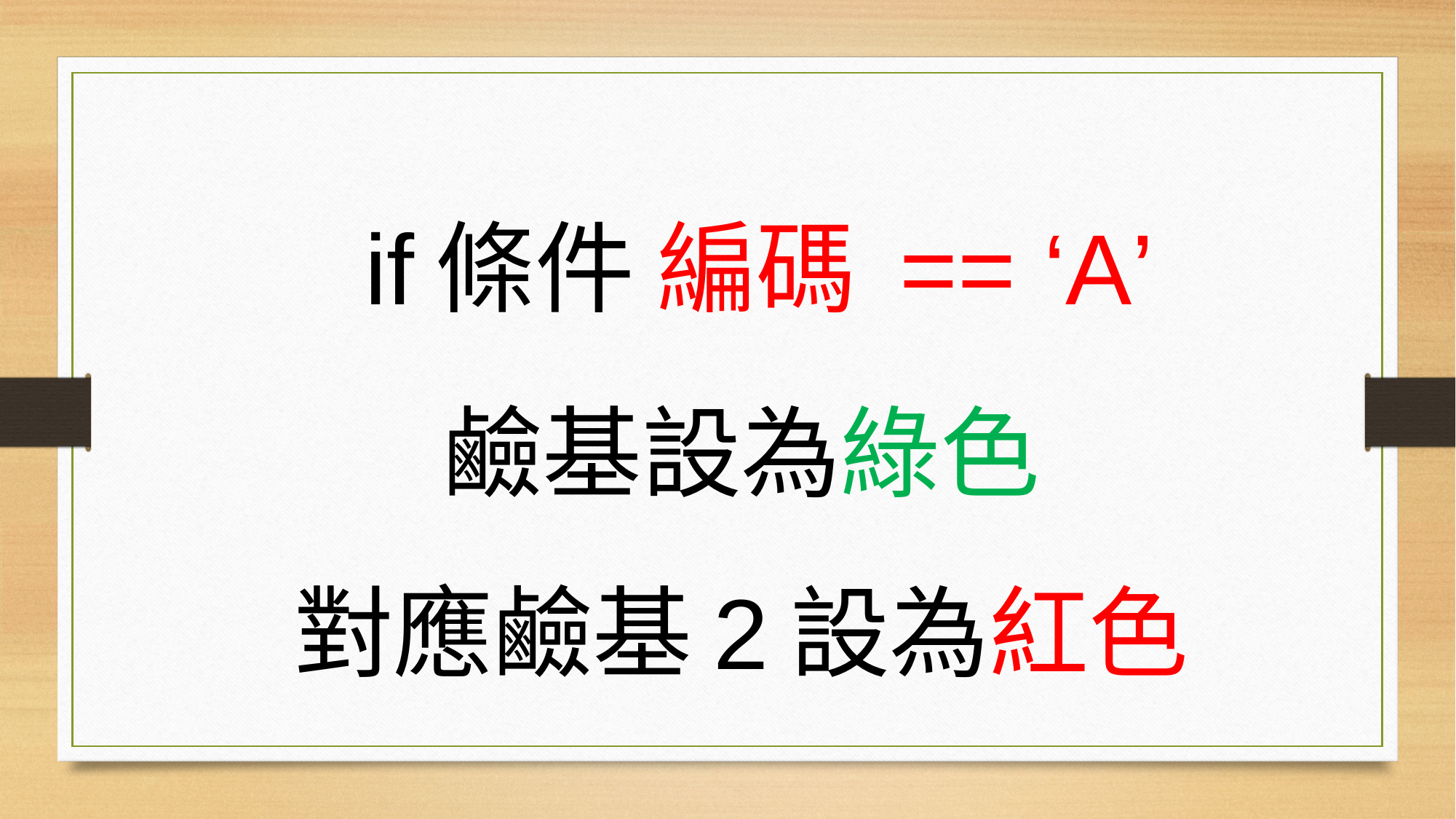

# if條件 編碼 == ‘A’ 鹼基設為綠色 對應鹼基2設為紅色